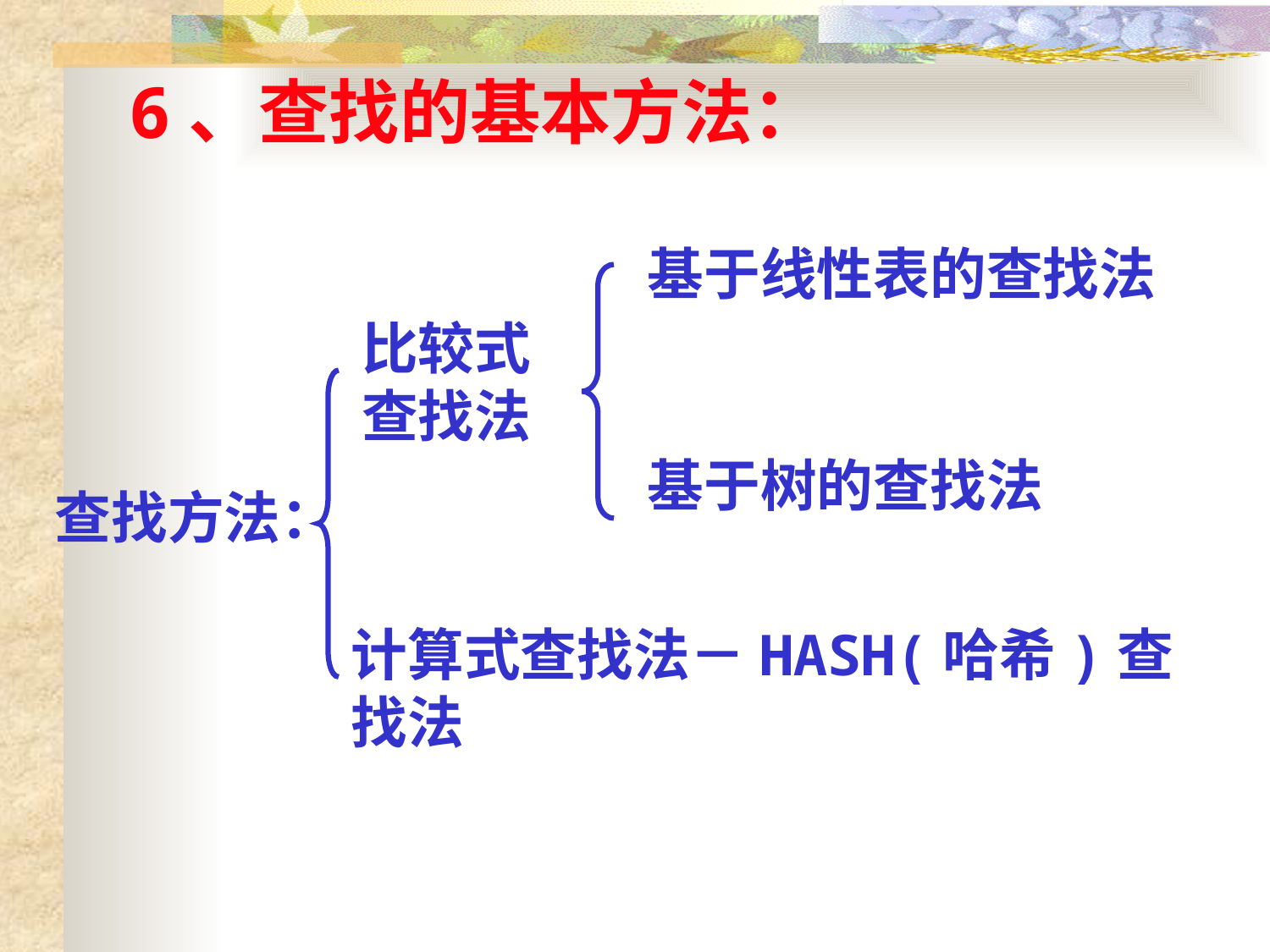

# 6、查找的基本方法：
基于线性表的查找法

比较式
查找法

基于树的查找法
查找方法：
计算式查找法－HASH(哈希)查找法